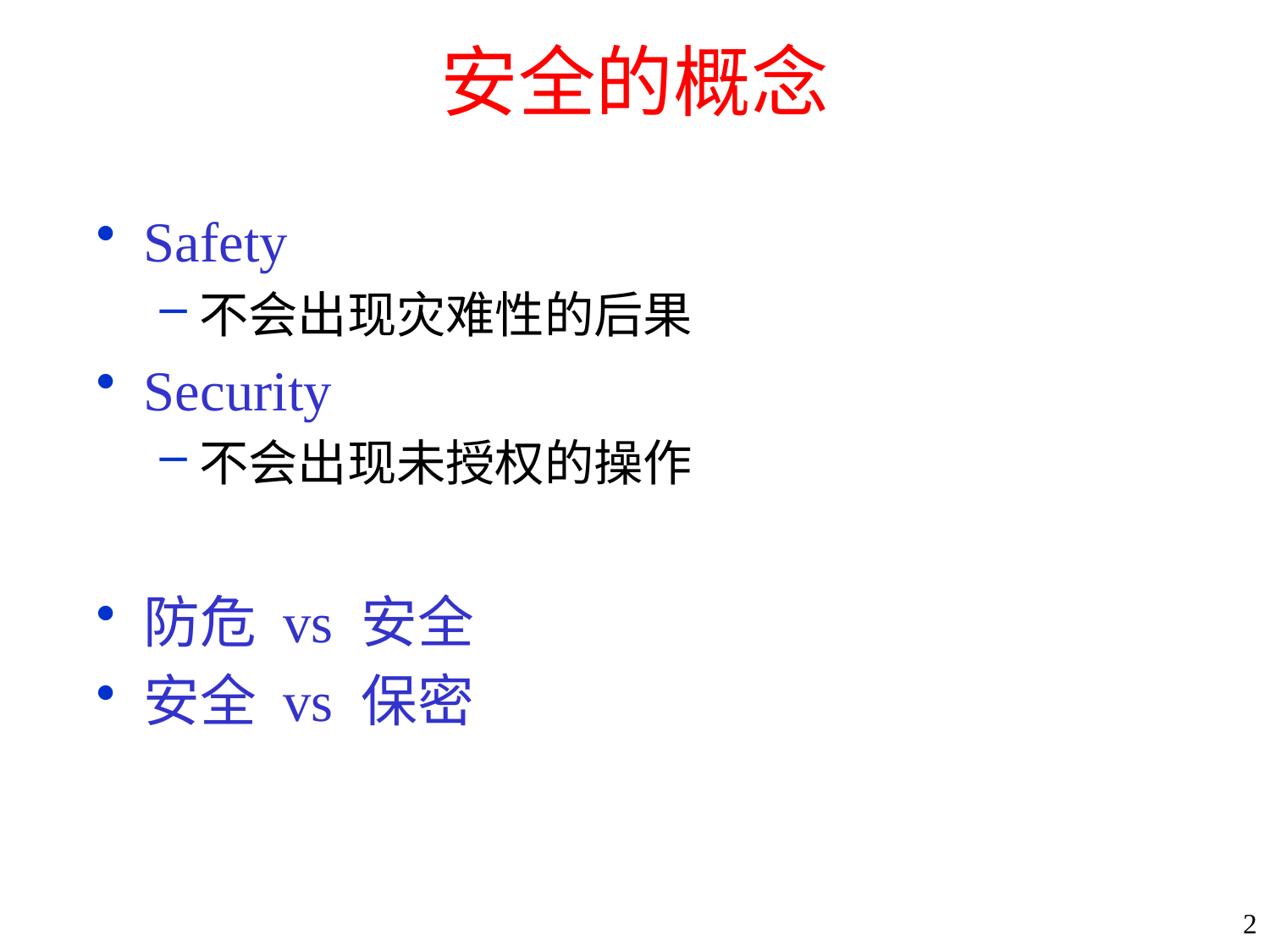

# 安全的概念
Safety
不会出现灾难性的后果
Security
不会出现未授权的操作

防危 vs 安全
安全 vs 保密
2